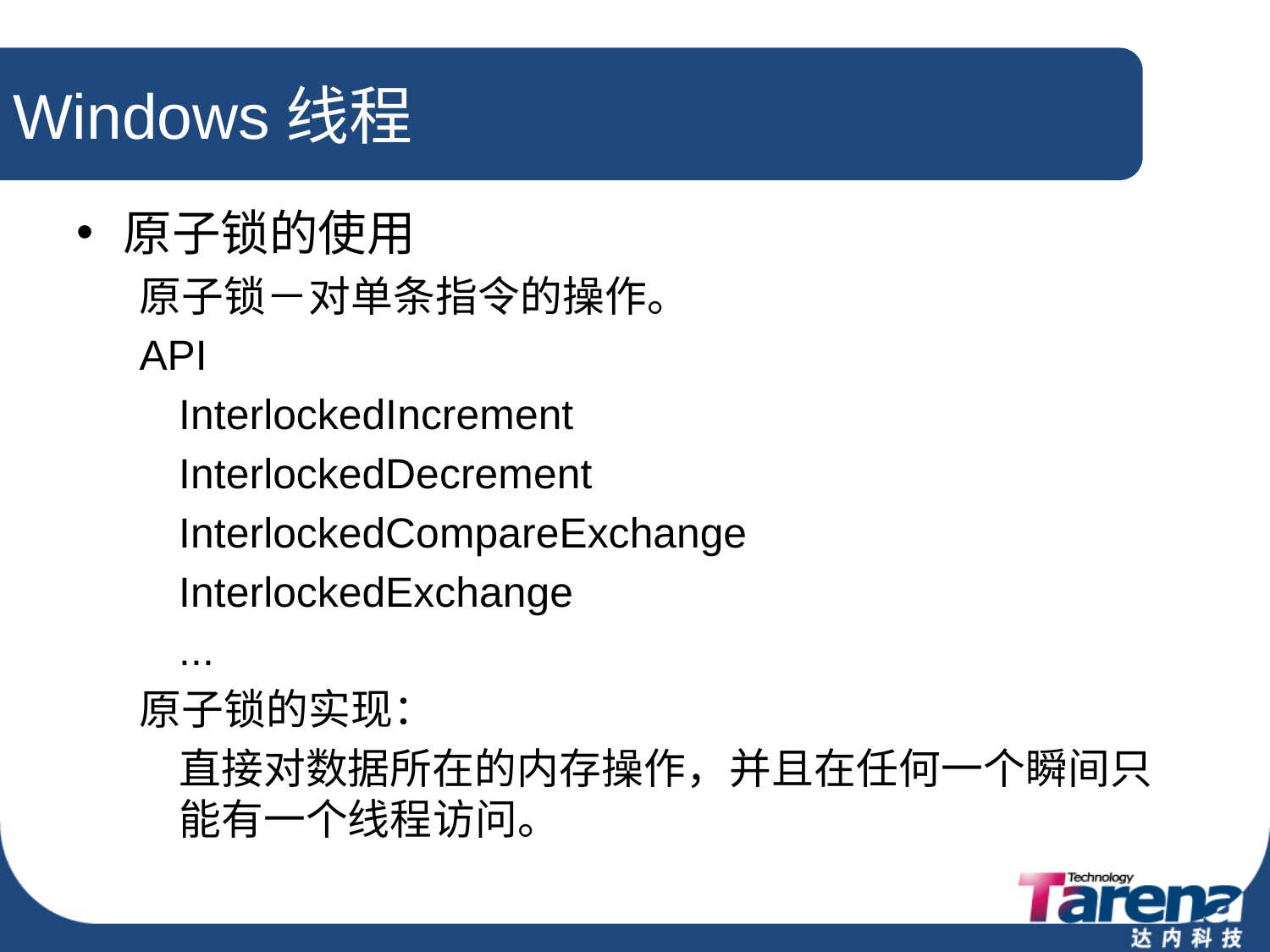

# Windows线程
原子锁的使用
原子锁－对单条指令的操作。
API
	InterlockedIncrement
	InterlockedDecrement
	InterlockedCompareExchange
	InterlockedExchange
	...
原子锁的实现：
	直接对数据所在的内存操作，并且在任何一个瞬间只能有一个线程访问。